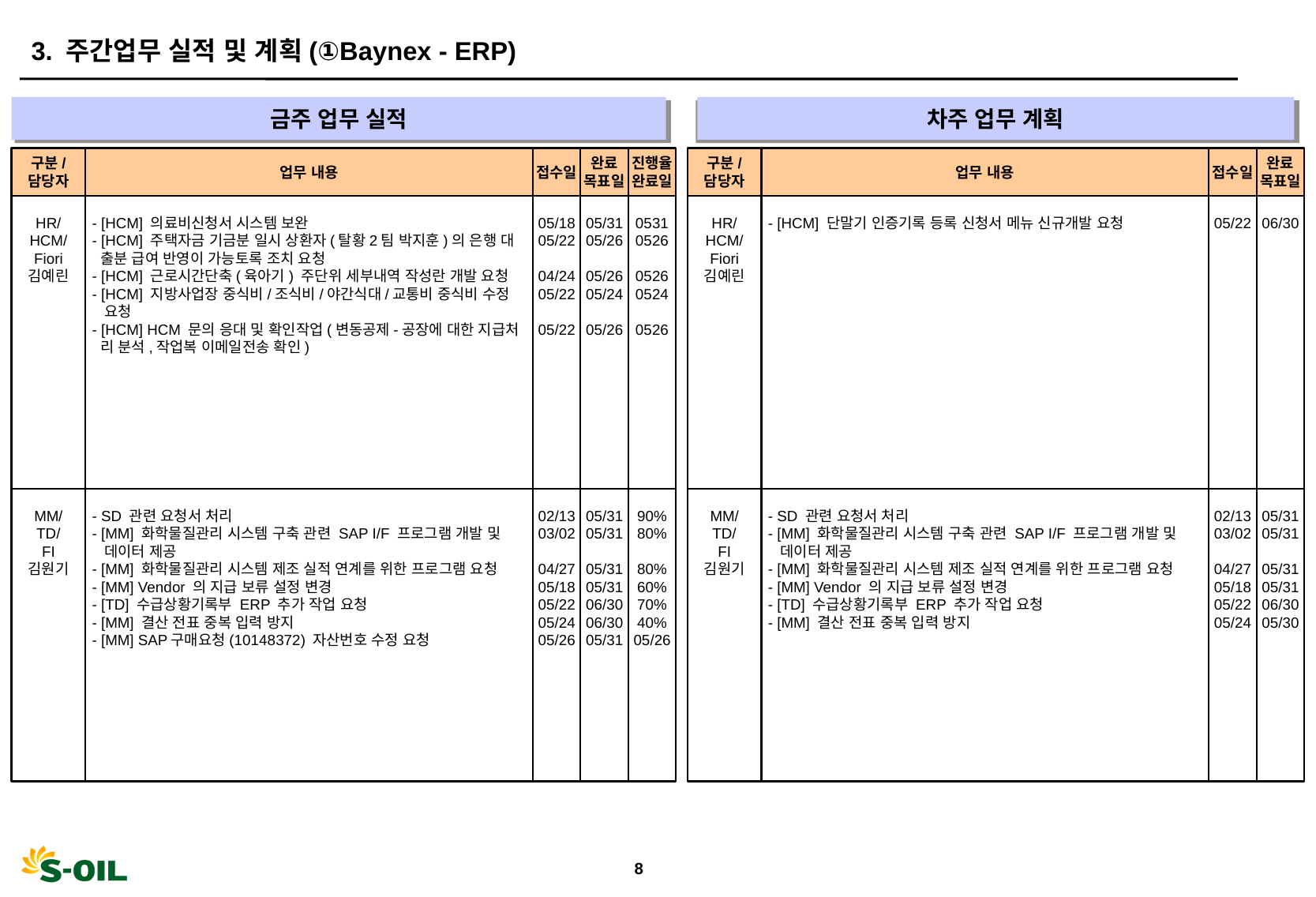

3. 주간업무 실적 및 계획(①Baynex - ERP)
금주 업무 실적
차주 업무 계획
" "
" "
구분/
담당자
업무 내용
접수일
완료
목표일
진행율
완료일
구분/
담당자
업무 내용
접수일
완료
목표일
HR/
HCM/
Fiori
김예린

- [HCM] 의료비신청서 시스템 보완
- [HCM] 주택자금 기금분 일시 상환자(탈황2팀 박지훈)의 은행 대
  출분 급여 반영이 가능토록 조치 요청
- [HCM] 근로시간단축(육아기) 주단위 세부내역 작성란 개발 요청
- [HCM] 지방사업장 중식비/조식비/야간식대/교통비 중식비 수정
   요청
- [HCM] HCM 문의 응대 및 확인작업(변동공제-공장에 대한 지급처
  리 분석,작업복 이메일전송 확인)
05/18
05/22
04/24
05/22
05/22
05/31
05/26
05/26
05/24
05/26
0531
0526
0526
0524
0526
HR/
HCM/
Fiori
김예린

- [HCM] 단말기 인증기록 등록 신청서 메뉴 신규개발 요청
05/22
06/30
MM/
TD/
FI
김원기

- SD 관련 요청서 처리
- [MM] 화학물질관리 시스템 구축 관련 SAP I/F 프로그램 개발 및
   데이터 제공
- [MM] 화학물질관리 시스템 제조 실적 연계를 위한 프로그램 요청
- [MM] Vendor 의 지급 보류 설정 변경
- [TD] 수급상황기록부 ERP 추가 작업 요청
- [MM] 결산 전표 중복 입력 방지
- [MM] SAP구매요청(10148372) 자산번호 수정 요청
02/13
03/02
04/27
05/18
05/22
05/24
05/26
05/31
05/31
05/31
05/31
06/30
06/30
05/31
90%
80%
80%
60%
70%
40%
05/26
MM/
TD/
FI
김원기

- SD 관련 요청서 처리
- [MM] 화학물질관리 시스템 구축 관련 SAP I/F 프로그램 개발 및
   데이터 제공
- [MM] 화학물질관리 시스템 제조 실적 연계를 위한 프로그램 요청
- [MM] Vendor 의 지급 보류 설정 변경
- [TD] 수급상황기록부 ERP 추가 작업 요청
- [MM] 결산 전표 중복 입력 방지
02/13
03/02
04/27
05/18
05/22
05/24
05/31
05/31
05/31
05/31
06/30
05/30